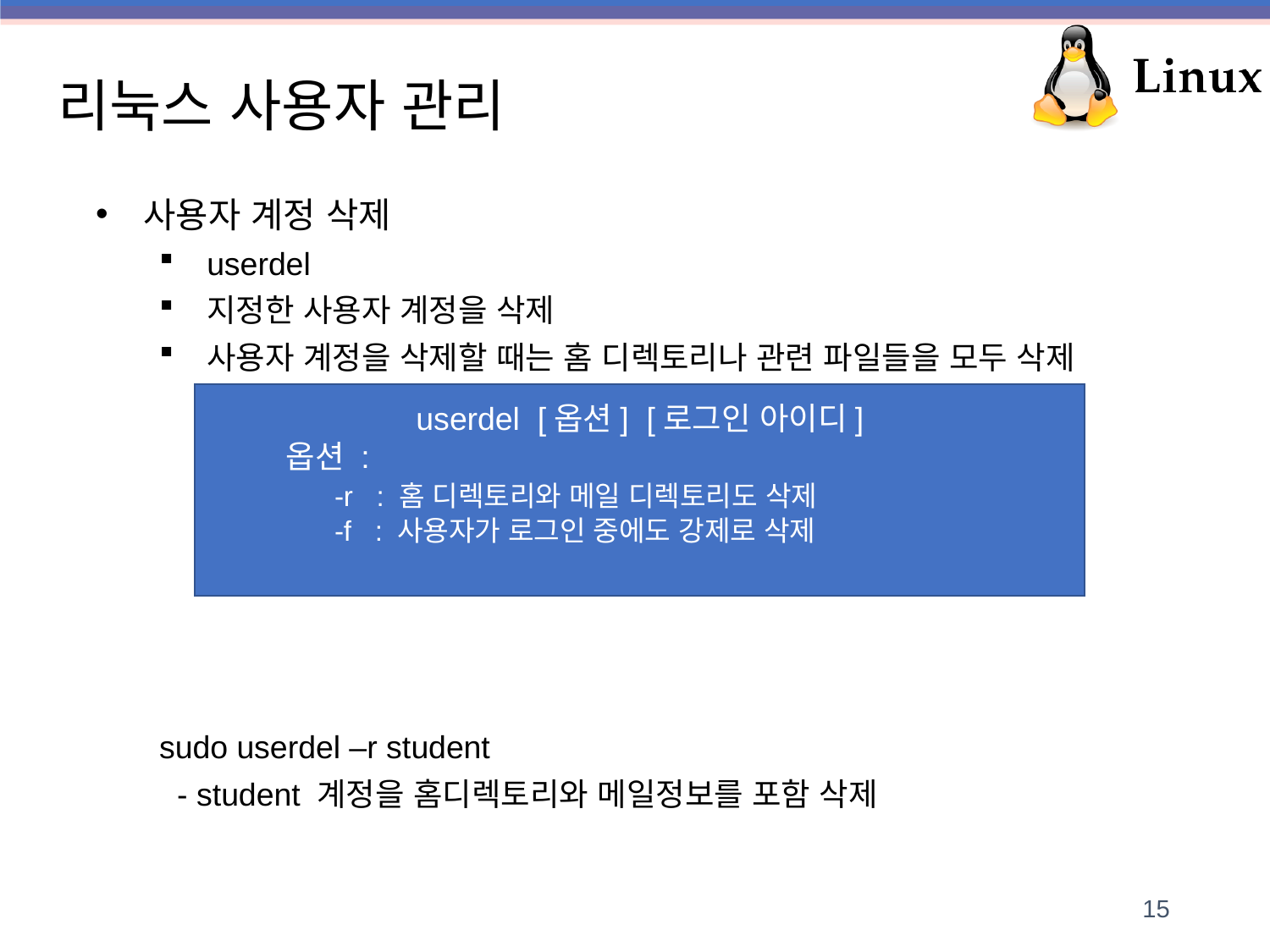

# 리눅스 사용자 관리
사용자 계정 삭제
userdel
지정한 사용자 계정을 삭제
사용자 계정을 삭제할 때는 홈 디렉토리나 관련 파일들을 모두 삭제

sudo userdel –r student
  - student 계정을 홈디렉토리와 메일정보를 포함 삭제
userdel  [옵션]  [로그인 아이디]
        옵션 :
	-r   : 홈 디렉토리와 메일 디렉토리도 삭제
-f   : 사용자가 로그인 중에도 강제로 삭제

15